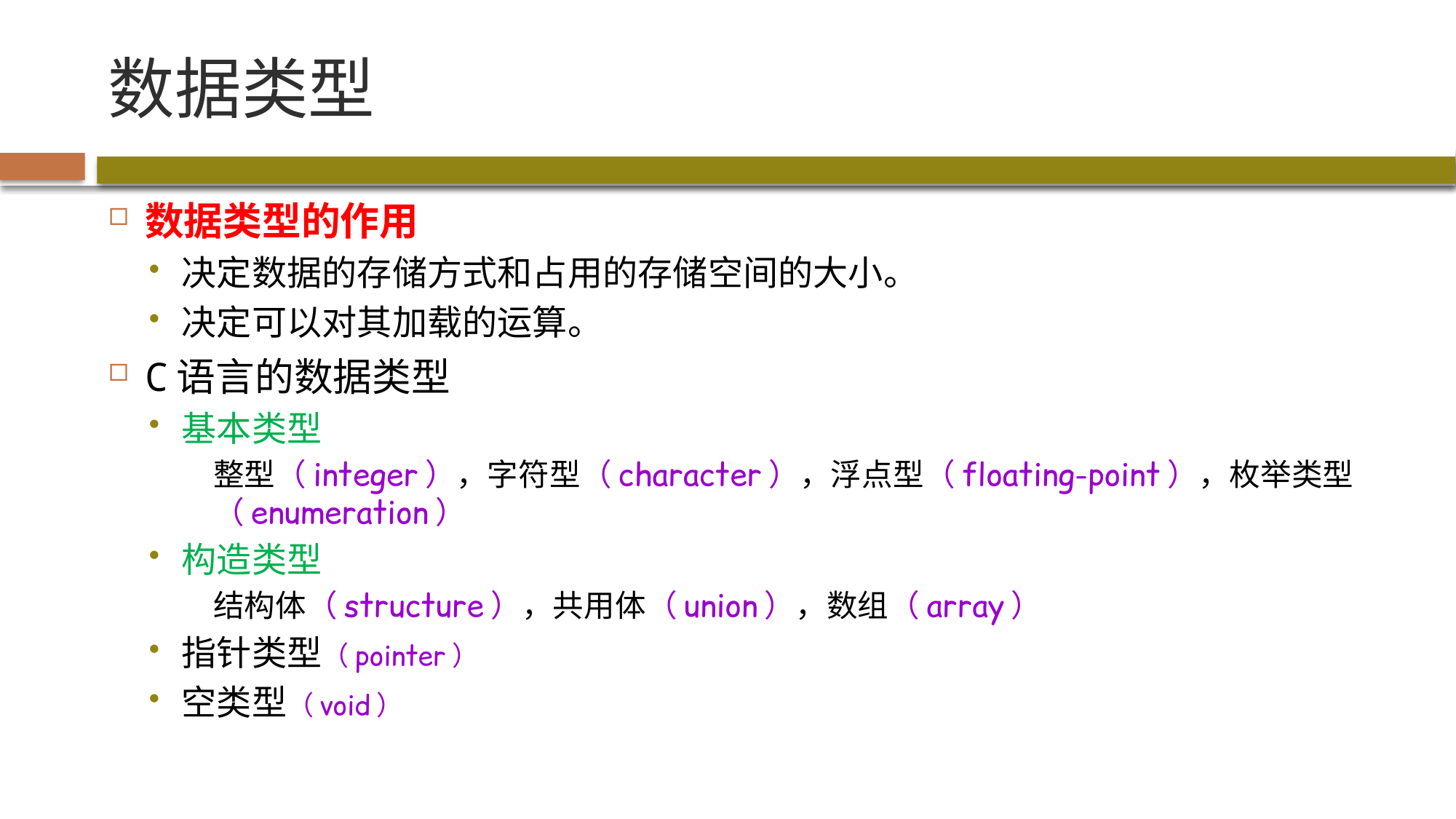

# 数据类型
数据类型的作用
决定数据的存储方式和占用的存储空间的大小。
决定可以对其加载的运算。
C语言的数据类型
基本类型
	整型（integer），字符型（character），浮点型（floating-point），枚举类型（enumeration）
构造类型
	结构体（structure），共用体（union），数组（array）
指针类型（pointer）
空类型（void）